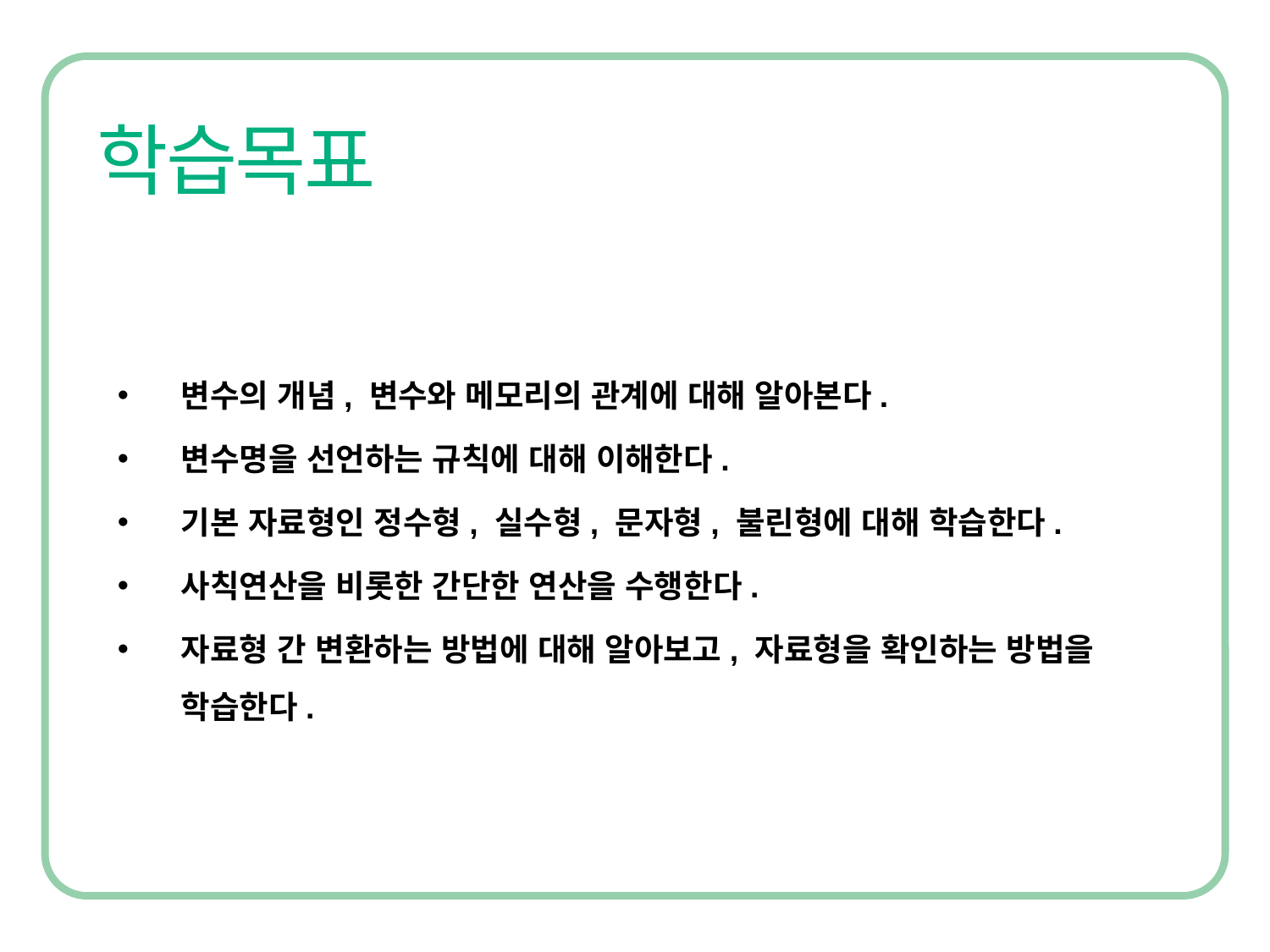

변수의 개념, 변수와 메모리의 관계에 대해 알아본다.
변수명을 선언하는 규칙에 대해 이해한다.
기본 자료형인 정수형, 실수형, 문자형, 불린형에 대해 학습한다.
사칙연산을 비롯한 간단한 연산을 수행한다.
자료형 간 변환하는 방법에 대해 알아보고, 자료형을 확인하는 방법을 학습한다.